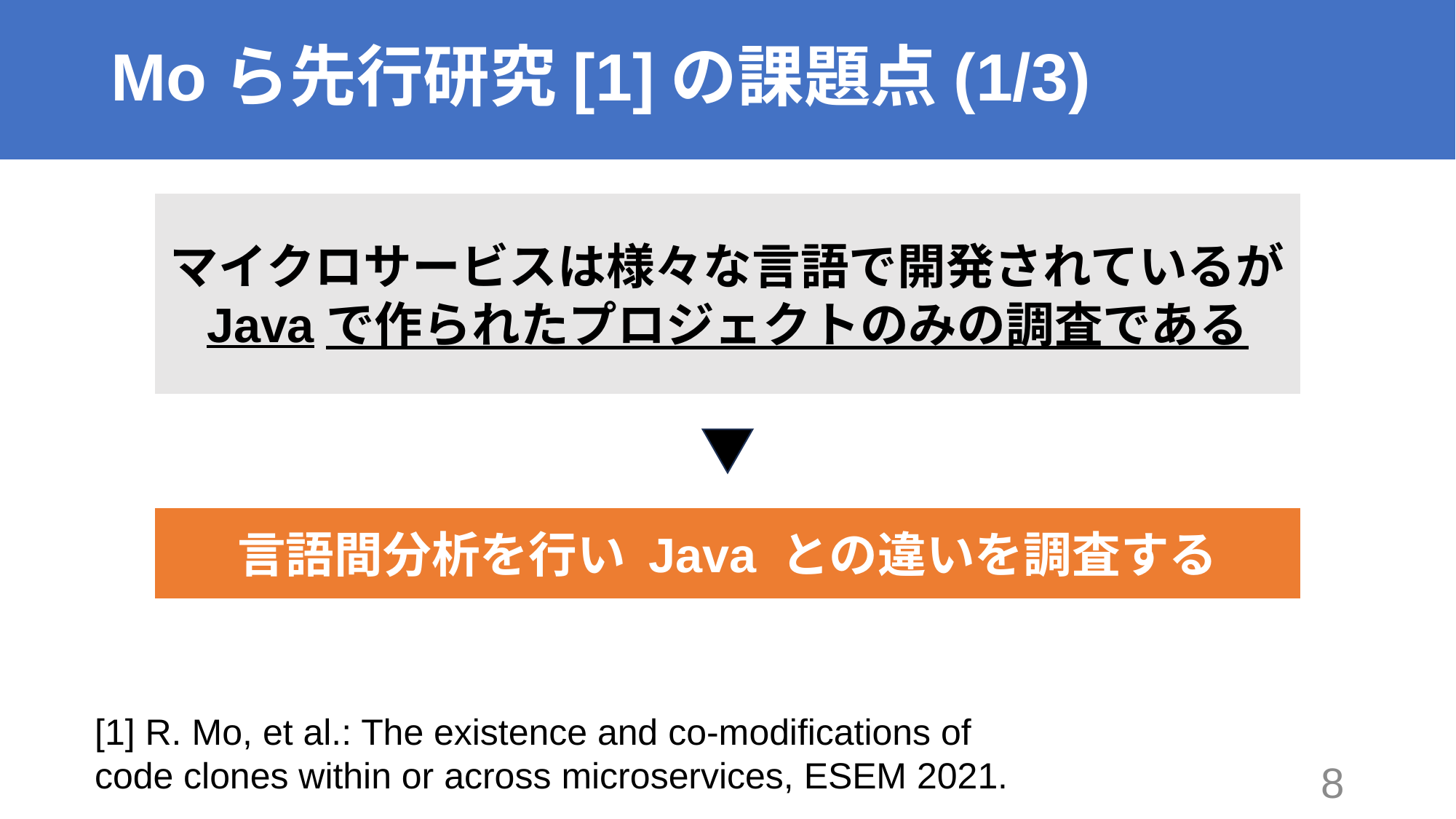

# Moら先行研究[1]の課題点(1/3)
マイクロサービスは様々な言語で開発されているが
Javaで作られたプロジェクトのみの調査である

言語間分析を行い Java との違いを調査する
[1] R. Mo, et al.: The existence and co-modifications of
code clones within or across microservices, ESEM 2021.
8